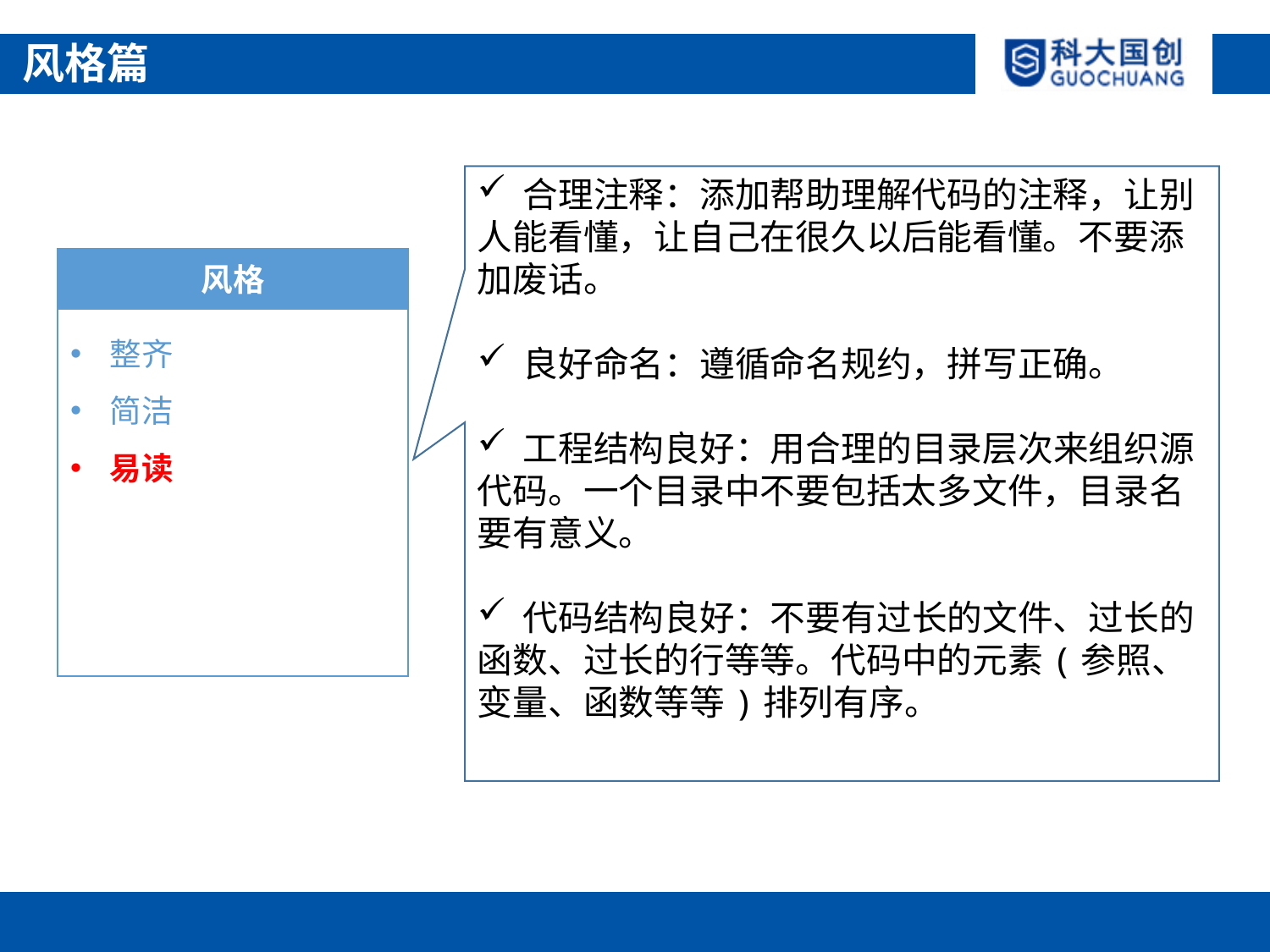

风格篇
 合理注释：添加帮助理解代码的注释，让别人能看懂，让自己在很久以后能看懂。不要添加废话。

 良好命名：遵循命名规约，拼写正确。

 工程结构良好：用合理的目录层次来组织源代码。一个目录中不要包括太多文件，目录名要有意义。

 代码结构良好：不要有过长的文件、过长的函数、过长的行等等。代码中的元素(参照、变量、函数等等)排列有序。
风格
整齐
简洁
易读